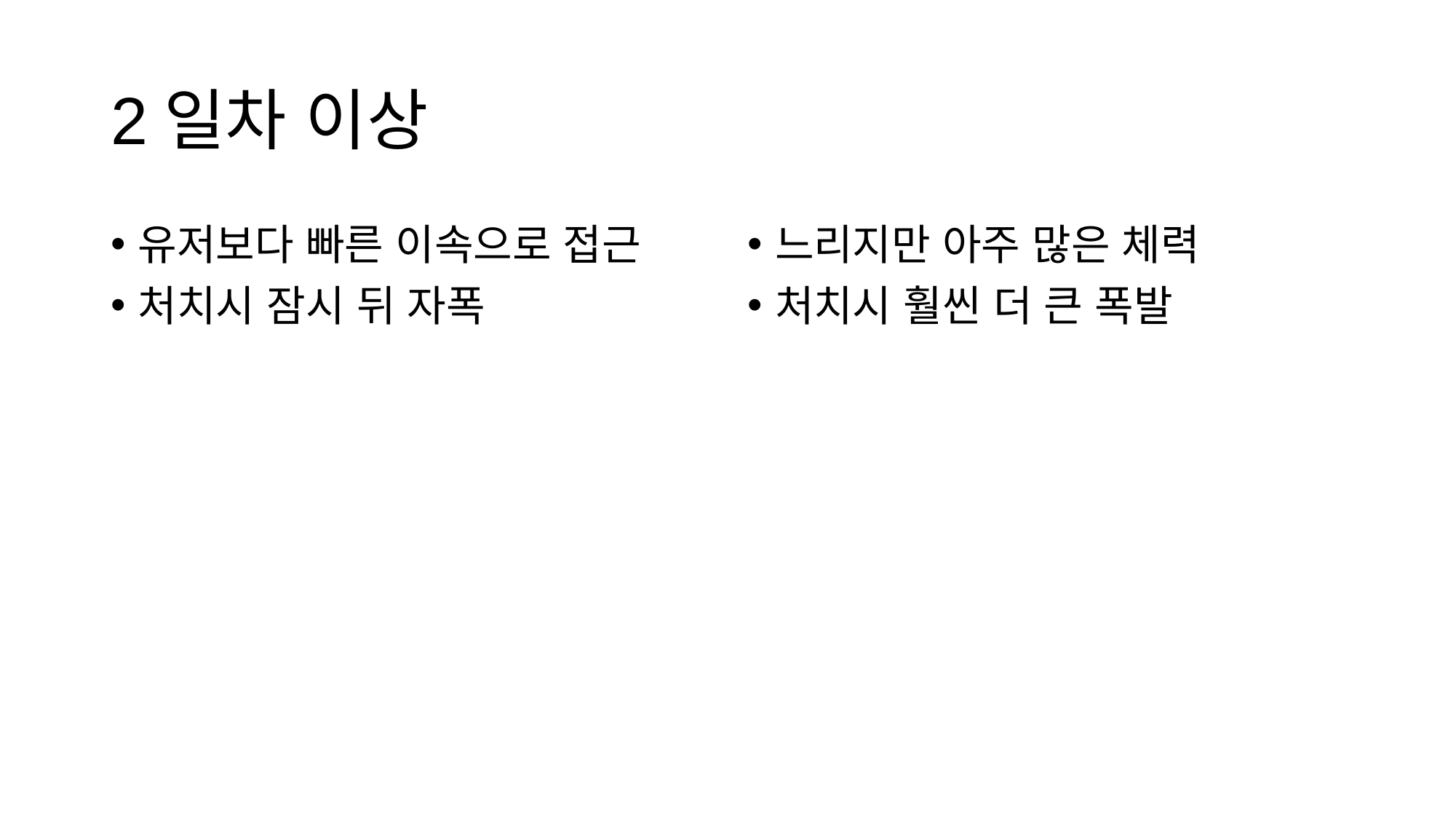

# 2일차 이상
유저보다 빠른 이속으로 접근
처치시 잠시 뒤 자폭
느리지만 아주 많은 체력
처치시 훨씬 더 큰 폭발